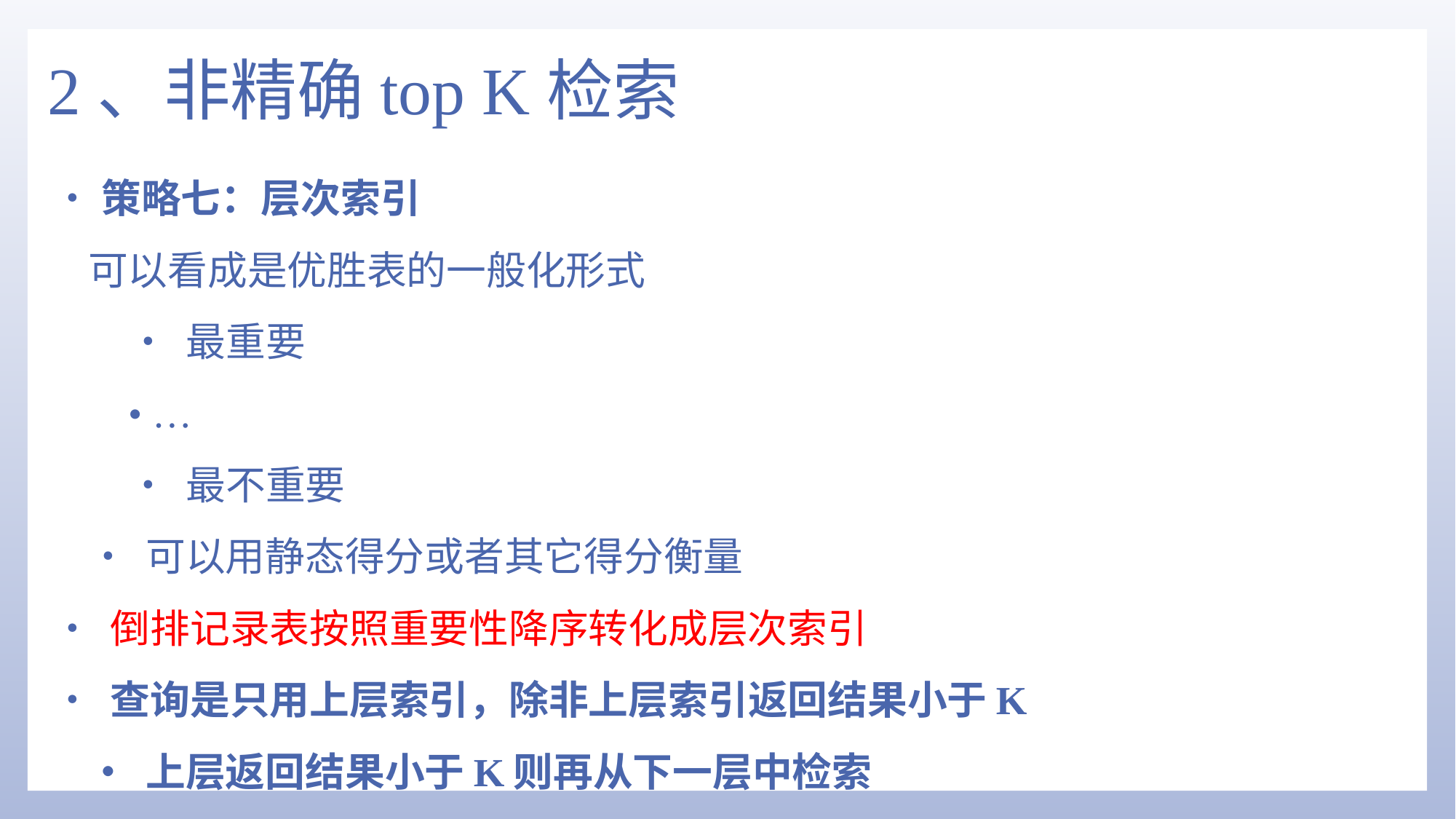

# 2、非精确top K检索
•策略七：层次索引
可以看成是优胜表的一般化形式
• 最重要
• …
• 最不重要
• 可以用静态得分或者其它得分衡量
• 倒排记录表按照重要性降序转化成层次索引
• 查询是只用上层索引，除非上层索引返回结果小于K
• 上层返回结果小于K则再从下一层中检索